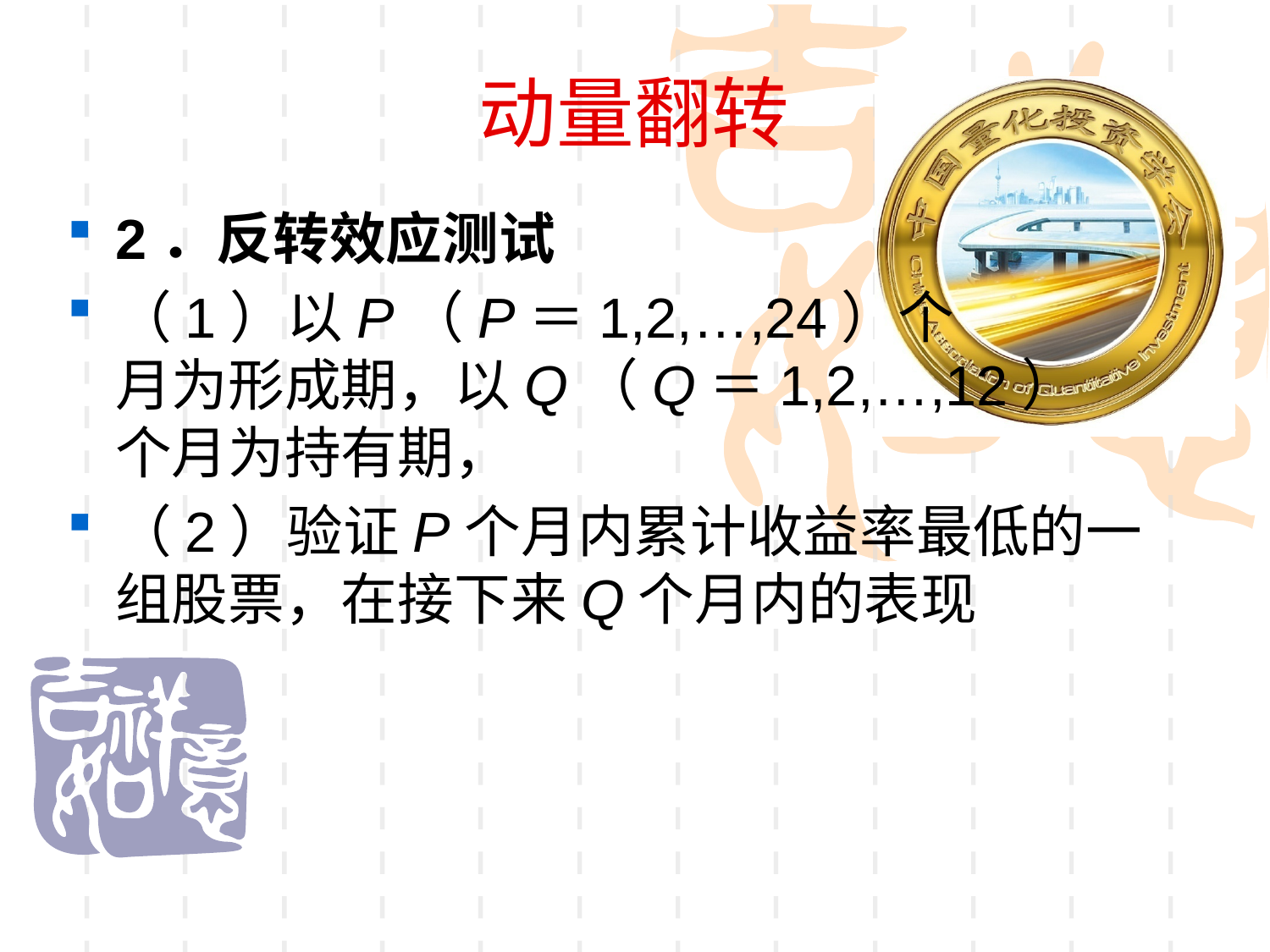

动量翻转
2．反转效应测试
（1）以P（P＝1,2,…,24）个
月为形成期，以Q（Q＝1,2,…,12）
个月为持有期，
（2）验证P个月内累计收益率最低的一组股票，在接下来Q个月内的表现